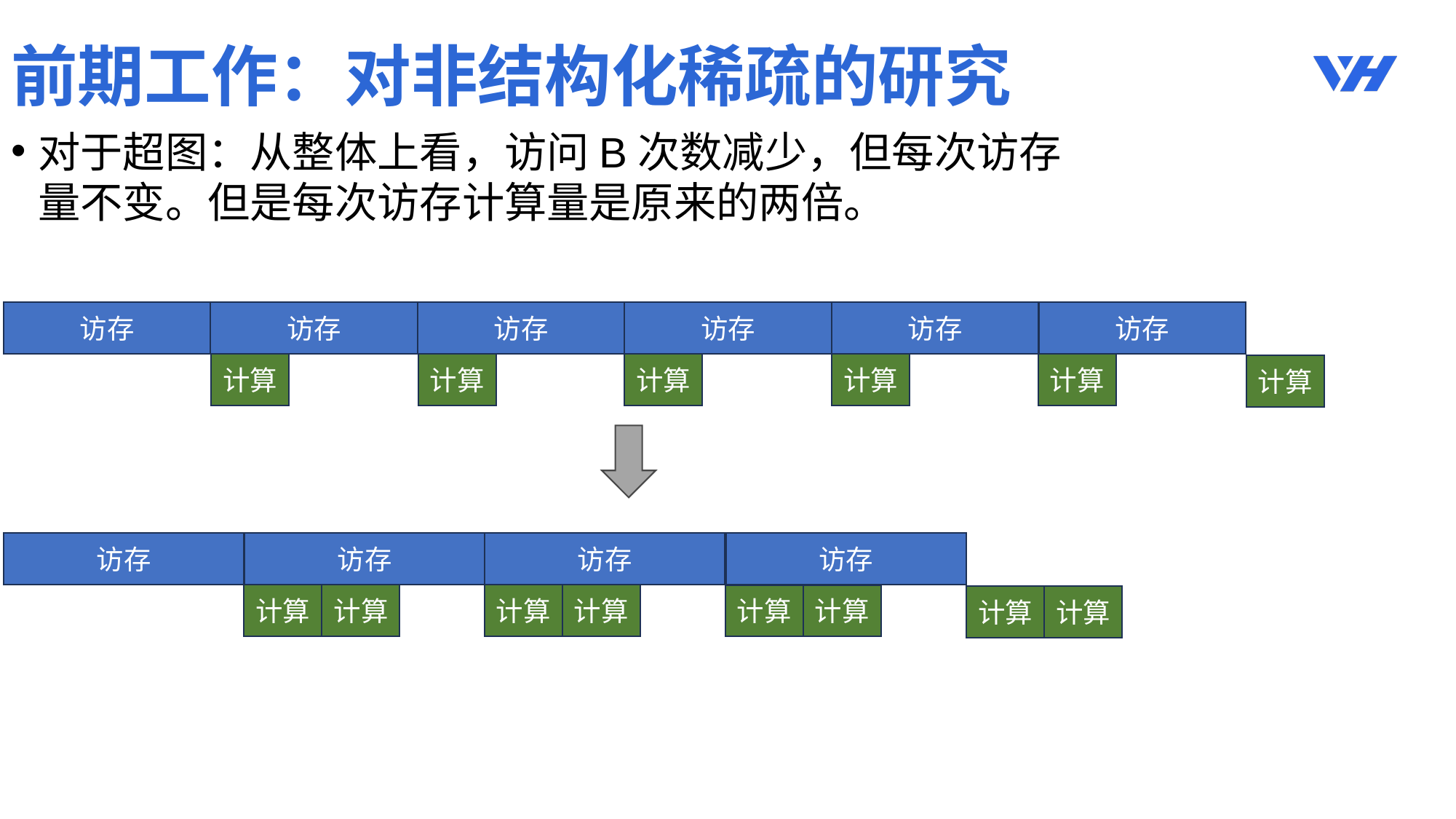

# 前期工作：对非结构化稀疏的研究
对于超图：从整体上看，访问B次数减少，但每次访存量不变。但是每次访存计算量是原来的两倍。
访存
访存
访存
访存
访存
访存
计算
计算
计算
计算
计算
计算

访存
访存
访存
访存
计算
计算
计算
计算
计算
计算
计算
计算